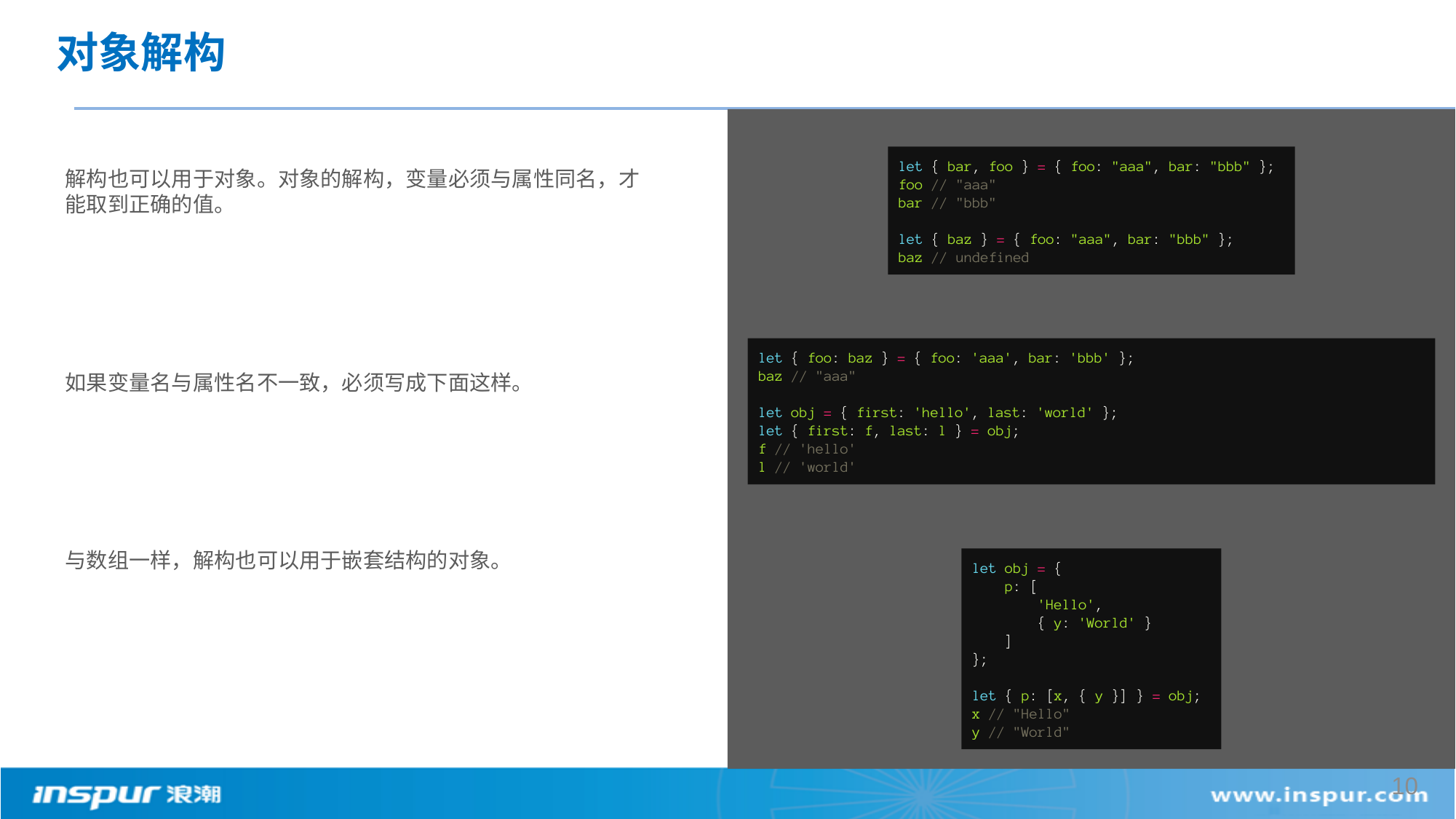

# 对象解构

let { bar, foo } = { foo: "aaa", bar: "bbb" };
foo // "aaa"
bar // "bbb"

let { baz } = { foo: "aaa", bar: "bbb" };
baz // undefined
解构也可以用于对象。对象的解构，变量必须与属性同名，才能取到正确的值。

如果变量名与属性名不一致，必须写成下面这样。

与数组一样，解构也可以用于嵌套结构的对象。

let { foo: baz } = { foo: 'aaa', bar: 'bbb' };
baz // "aaa"

let obj = { first: 'hello', last: 'world' };
let { first: f, last: l } = obj;
f // 'hello'
l // 'world'
let obj = {
    p: [
        'Hello',
        { y: 'World' }
    ]
};

let { p: [x, { y }] } = obj;
x // "Hello"
y // "World"
10